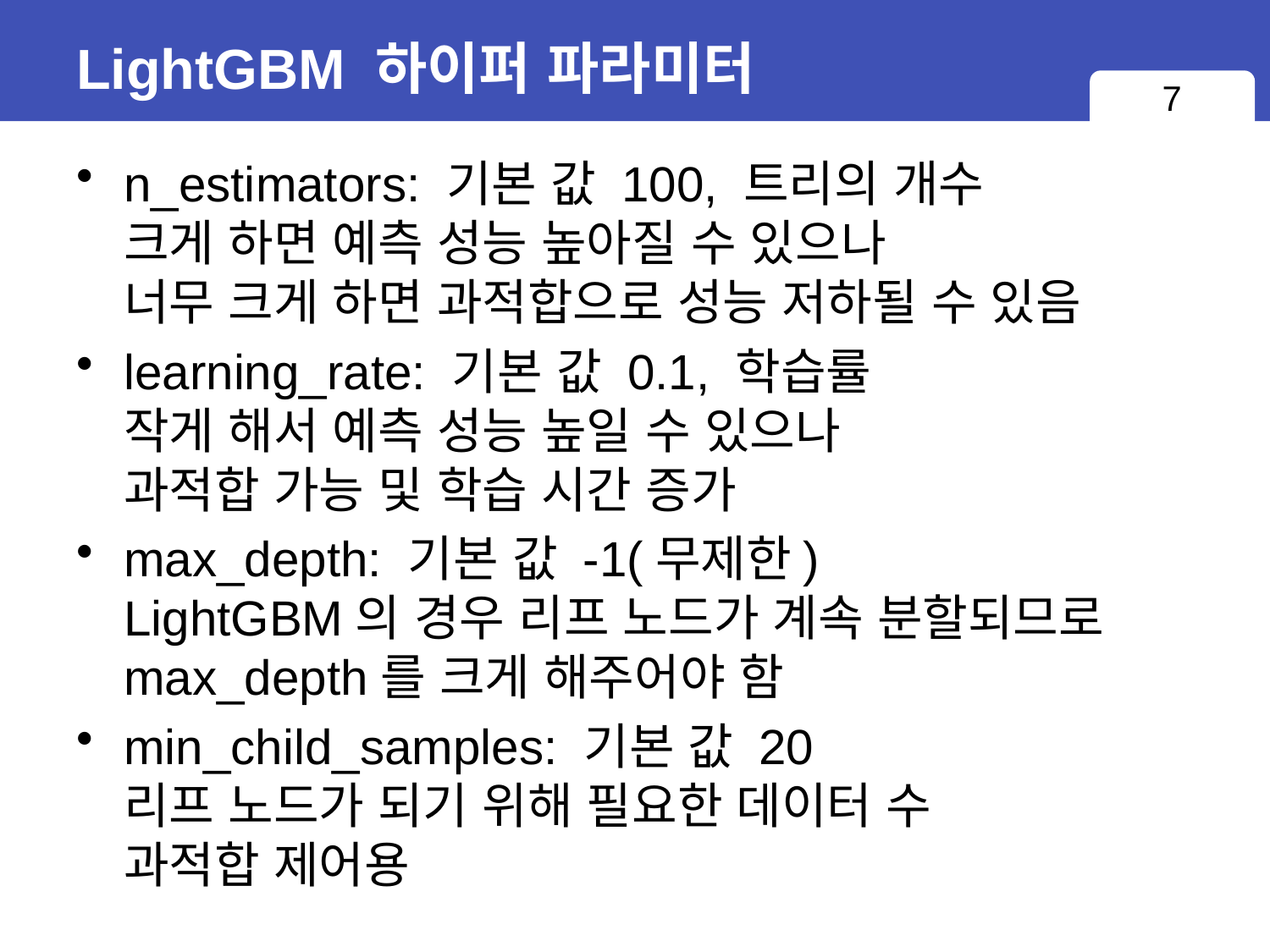

# LightGBM 하이퍼 파라미터
7
n_estimators: 기본 값 100, 트리의 개수
크게 하면 예측 성능 높아질 수 있으나
너무 크게 하면 과적합으로 성능 저하될 수 있음
learning_rate: 기본 값 0.1, 학습률
작게 해서 예측 성능 높일 수 있으나
과적합 가능 및 학습 시간 증가
max_depth: 기본 값 -1(무제한)
LightGBM의 경우 리프 노드가 계속 분할되므로
max_depth를 크게 해주어야 함
min_child_samples: 기본 값 20
리프 노드가 되기 위해 필요한 데이터 수
과적합 제어용